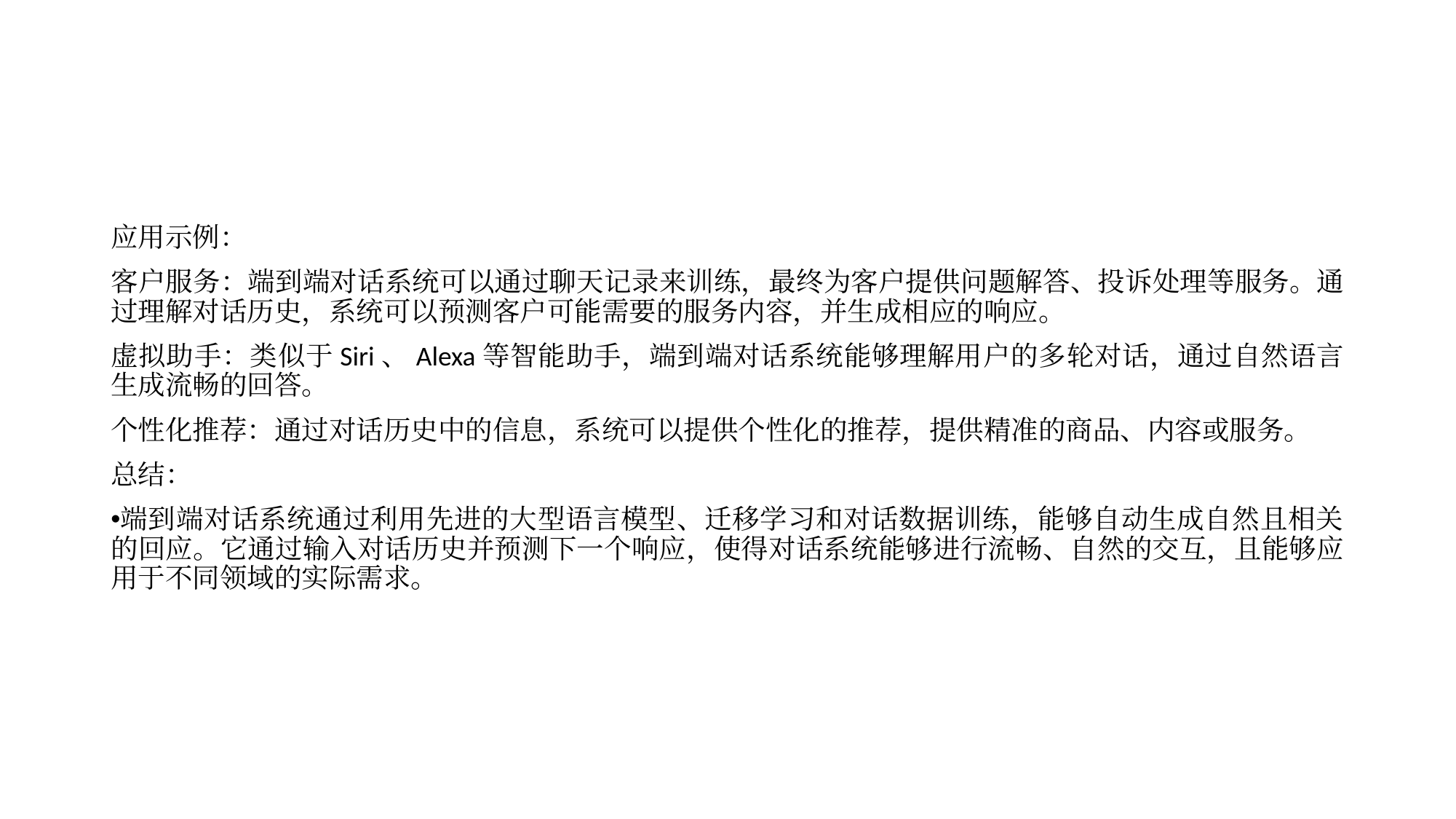

#
应用示例：
客户服务：端到端对话系统可以通过聊天记录来训练，最终为客户提供问题解答、投诉处理等服务。通过理解对话历史，系统可以预测客户可能需要的服务内容，并生成相应的响应。
虚拟助手：类似于Siri、Alexa等智能助手，端到端对话系统能够理解用户的多轮对话，通过自然语言生成流畅的回答。
个性化推荐：通过对话历史中的信息，系统可以提供个性化的推荐，提供精准的商品、内容或服务。
总结：
端到端对话系统通过利用先进的大型语言模型、迁移学习和对话数据训练，能够自动生成自然且相关的回应。它通过输入对话历史并预测下一个响应，使得对话系统能够进行流畅、自然的交互，且能够应用于不同领域的实际需求。